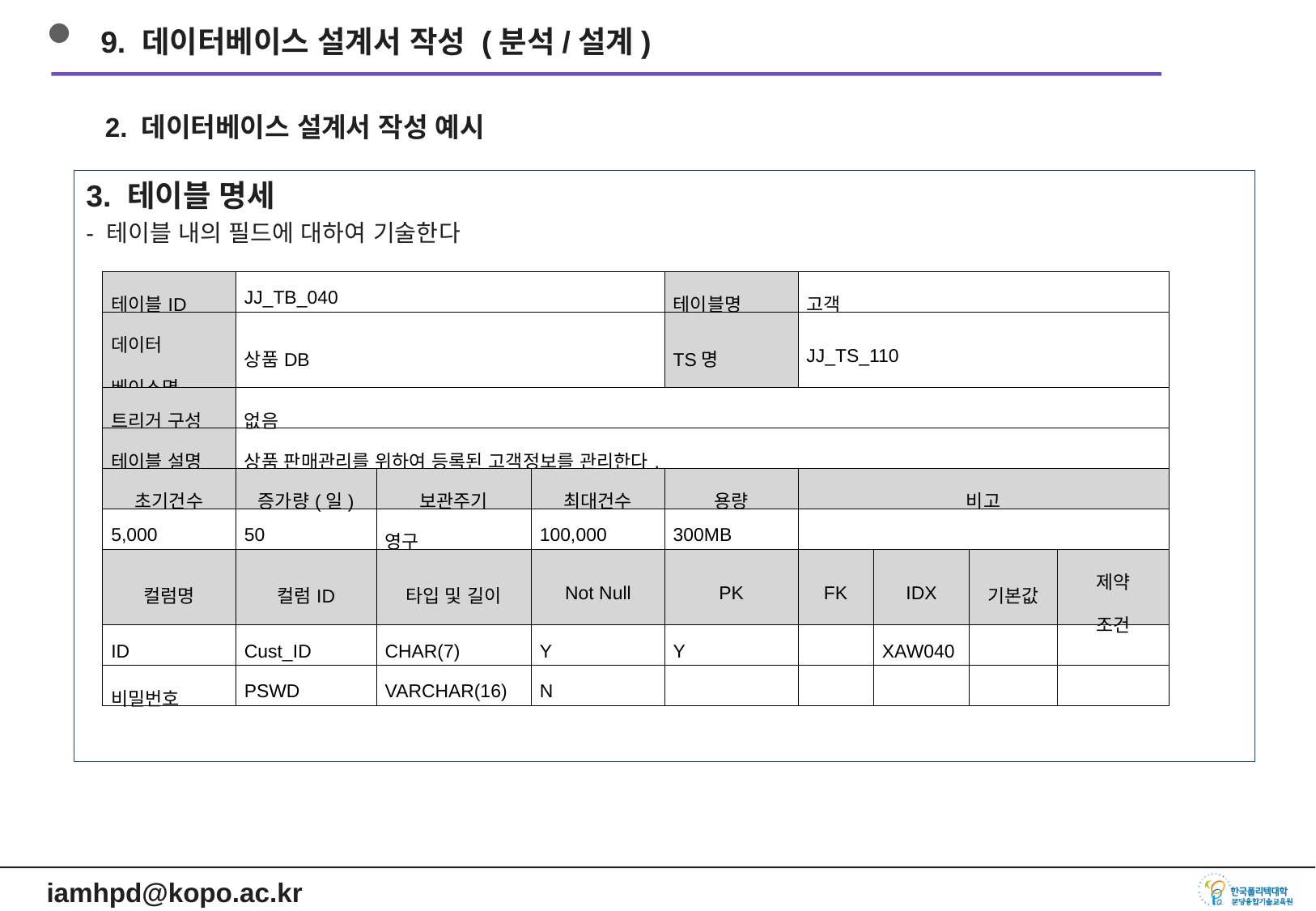

9. 데이터베이스 설계서 작성 (분석/설계)
2. 데이터베이스 설계서 작성 예시

3. 테이블 명세
- 테이블 내의 필드에 대하여 기술한다

| 테이블ID | JJ\_TB\_040 |  |  | 테이블명 | 고객 |  |  |  |
| --- | --- | --- | --- | --- | --- | --- | --- | --- |
| 데이터 베이스명 | 상품DB |  |  | TS명 | JJ\_TS\_110 |  |  |  |
| 트리거 구성 | 없음 |  |  |  |  |  |  |  |
| 테이블 설명 | 상품 판매관리를 위하여 등록된 고객정보를 관리한다. |  |  |  |  |  |  |  |
| 초기건수 | 증가량(일) | 보관주기 | 최대건수 | 용량 | 비고 |  |  |  |
| 5,000 | 50 | 영구 | 100,000 | 300MB |  |  |  |  |
| 컬럼명 | 컬럼ID | 타입 및 길이 | Not Null | PK | FK | IDX | 기본값 | 제약 조건 |
| ID | Cust\_ID | CHAR(7) | Y | Y |  | XAW040 |  |  |
| 비밀번호 | PSWD | VARCHAR(16) | N |  |  |  |  |  |